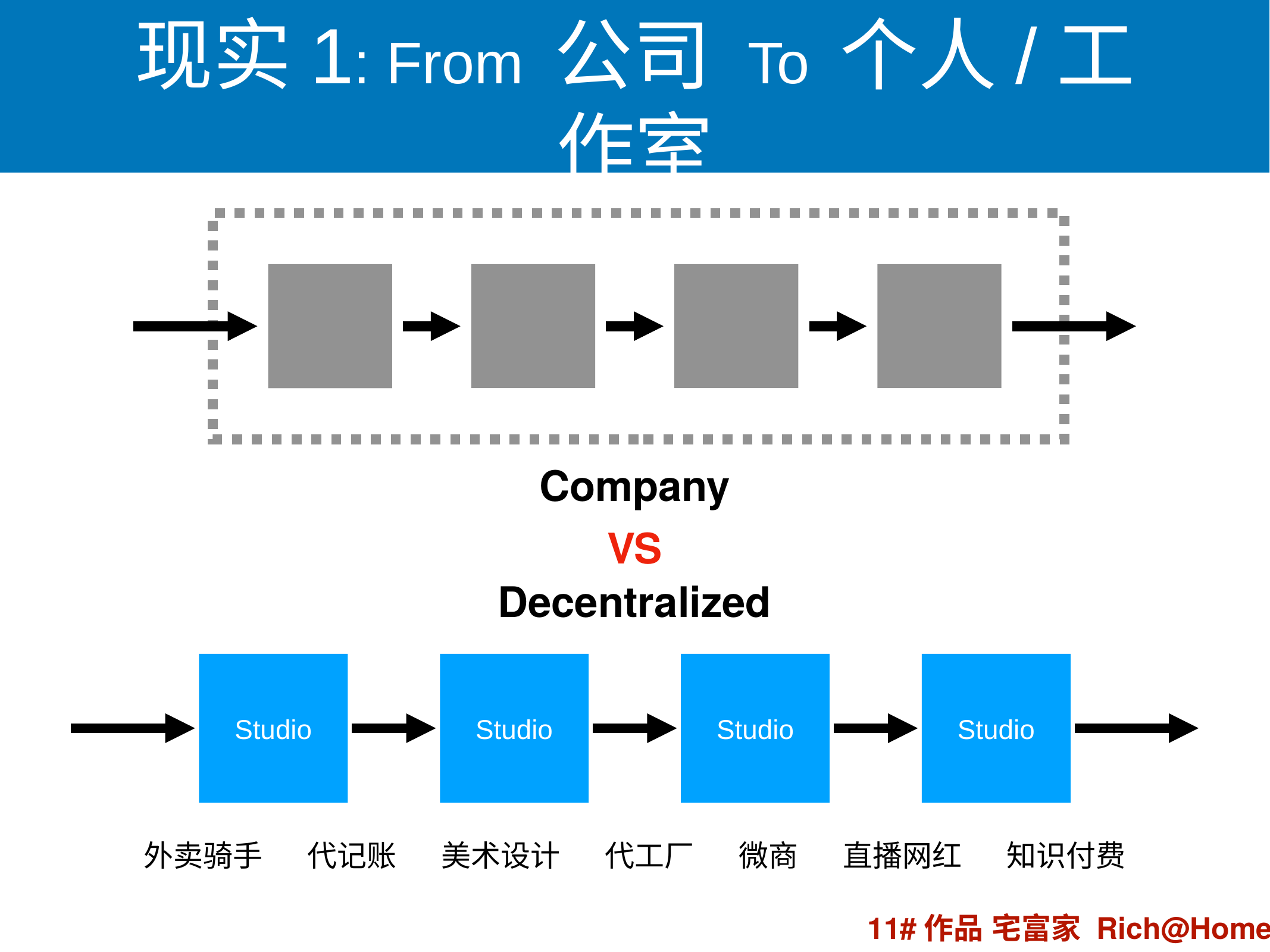

# 现实1: From 公司 To 个人/工作室

Company
VS
Decentralized
Studio
Studio
Studio
Studio

外卖骑手
代记账
美术设计
代工厂
微商
直播网红
知识付费
11#作品 宅富家 Rich@Home